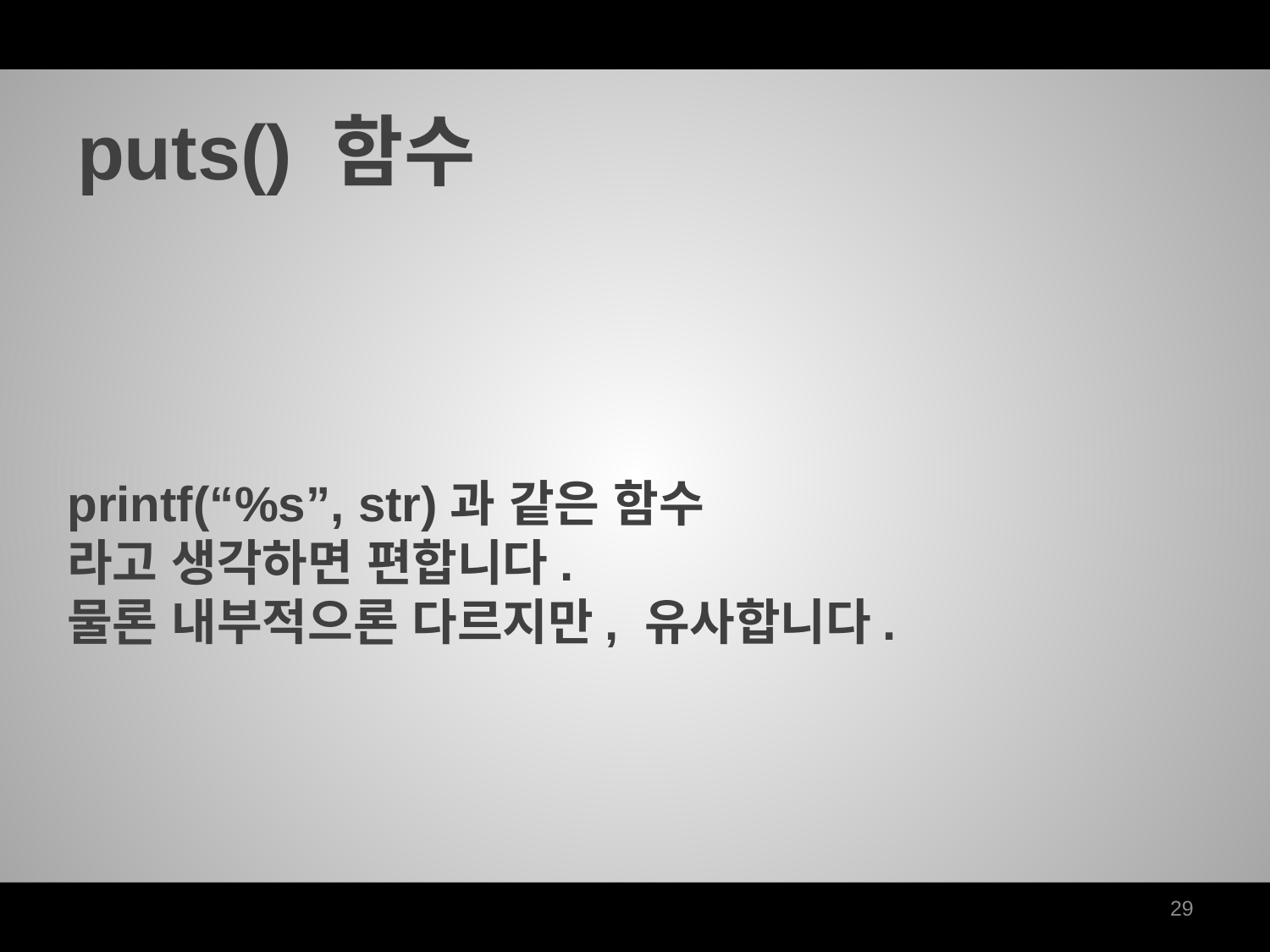

puts() 함수
printf(“%s”, str)과 같은 함수
라고 생각하면 편합니다.
물론 내부적으론 다르지만, 유사합니다.
29